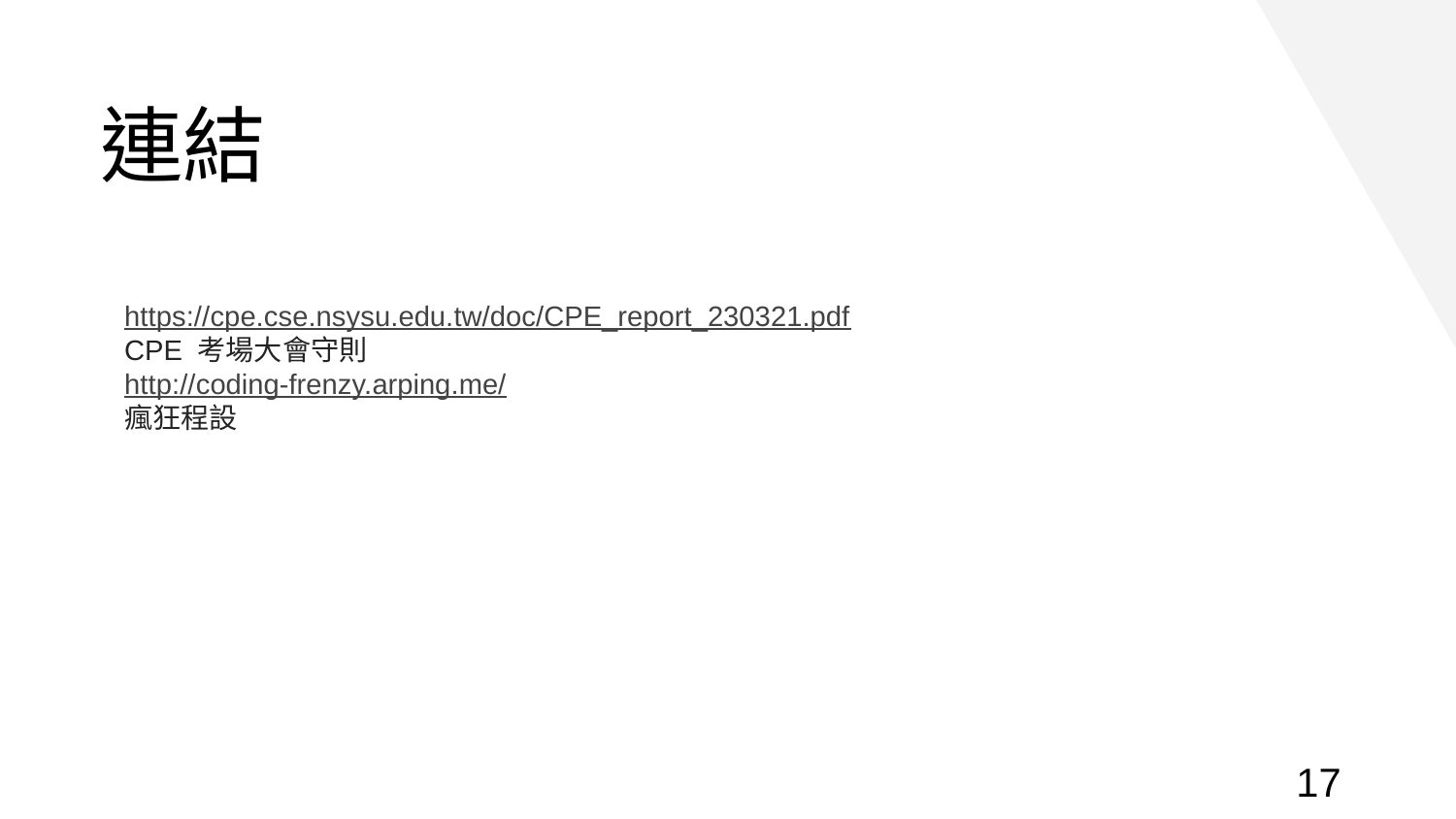

連結
https://cpe.cse.nsysu.edu.tw/doc/CPE_report_230321.pdf
CPE 考場大會守則
http://coding-frenzy.arping.me/
瘋狂程設

17